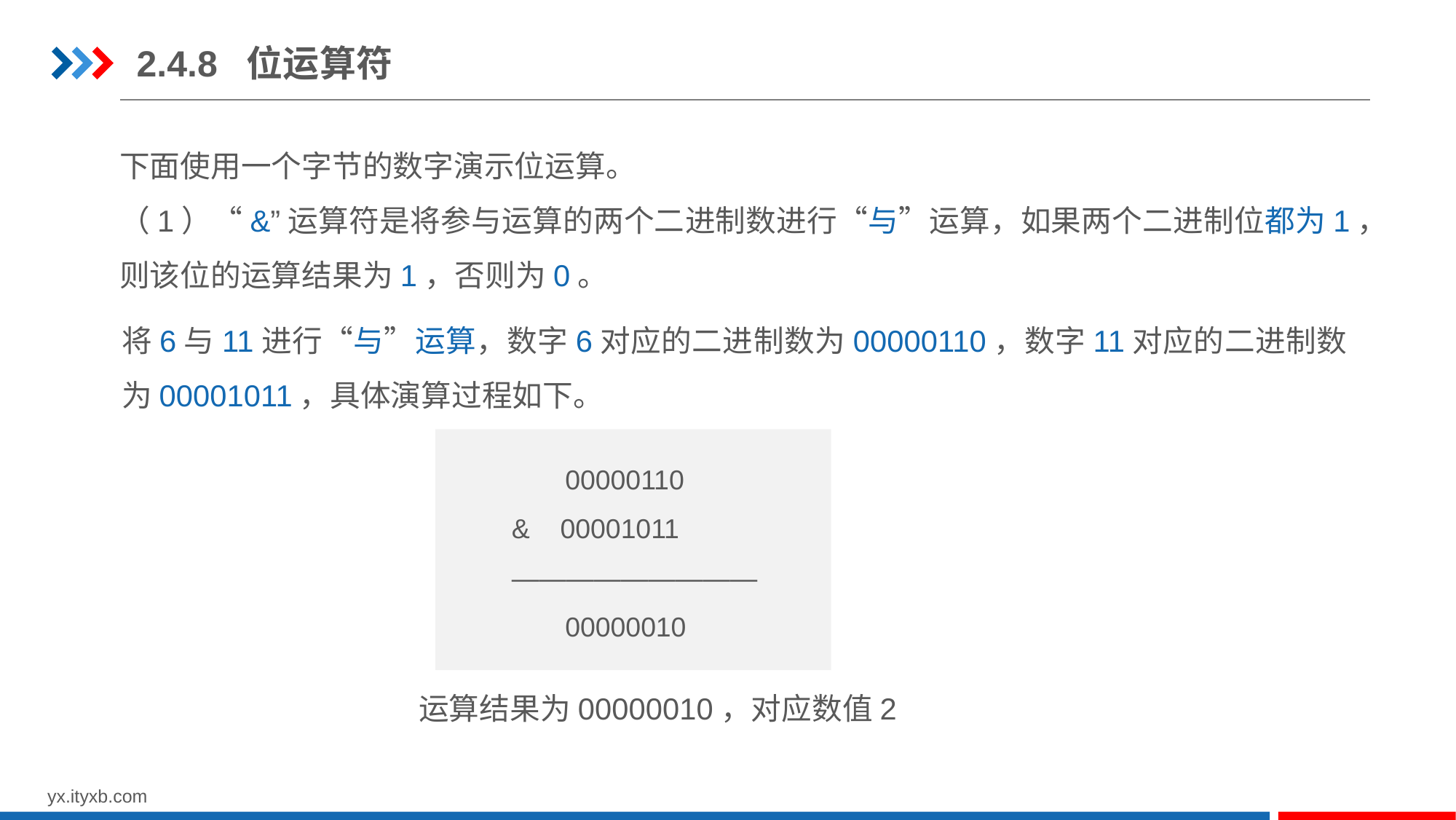

2.4.8  位运算符
下面使用一个字节的数字演示位运算。
（1）“&”运算符是将参与运算的两个二进制数进行“与”运算，如果两个二进制位都为1，则该位的运算结果为1，否则为0。
将6与11进行“与”运算，数字6对应的二进制数为00000110，数字11对应的二进制数为00001011，具体演算过程如下。

       00000110
&    00001011
—————————
       00000010
 运算结果为00000010，对应数值2